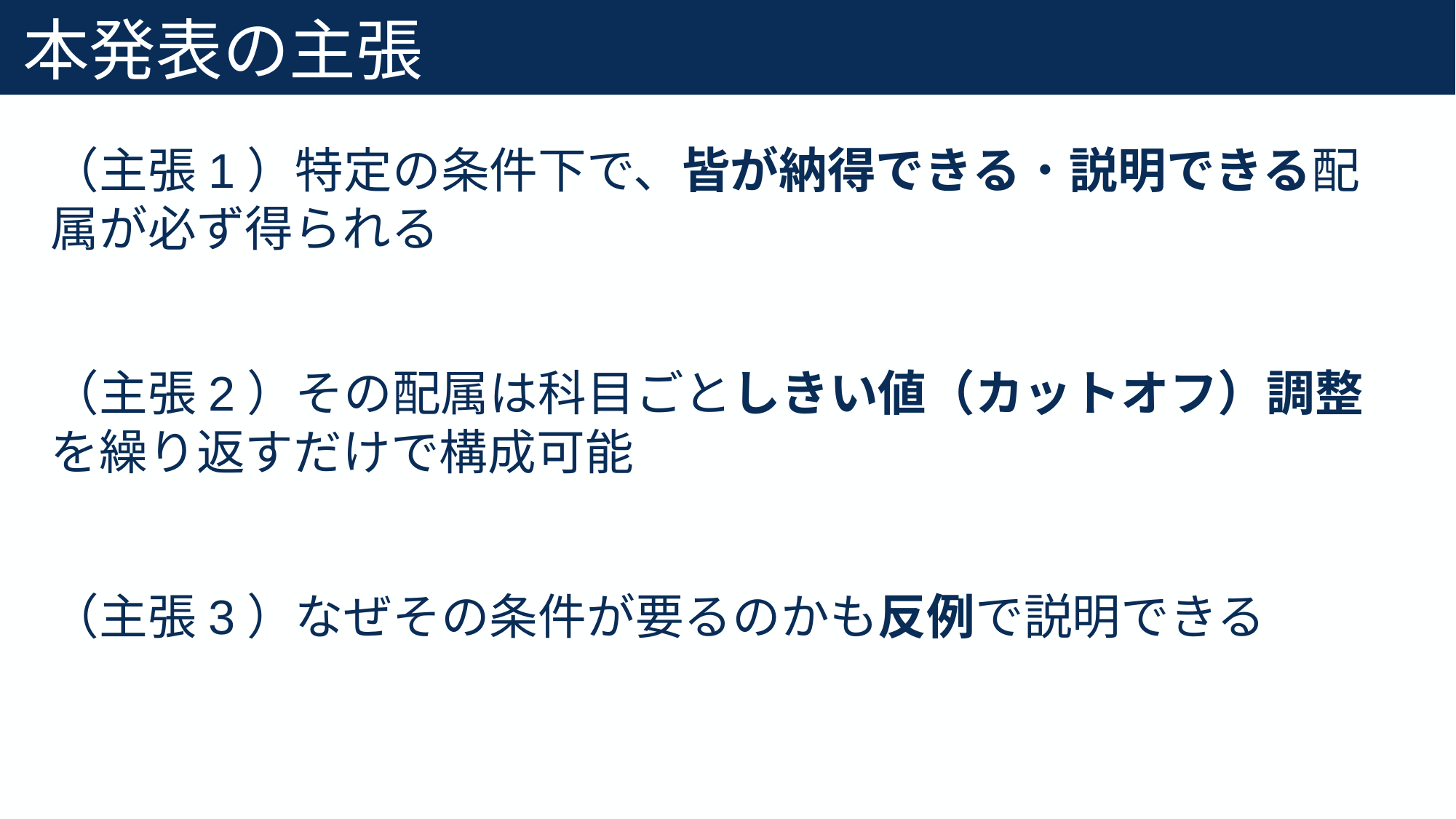

# 本発表の主張
51
（主張1）特定の条件下で、皆が納得できる・説明できる配属が必ず得られる

（主張2）その配属は科目ごとしきい値（カットオフ）調整を繰り返すだけで構成可能

（主張3）なぜその条件が要るのかも反例で説明できる